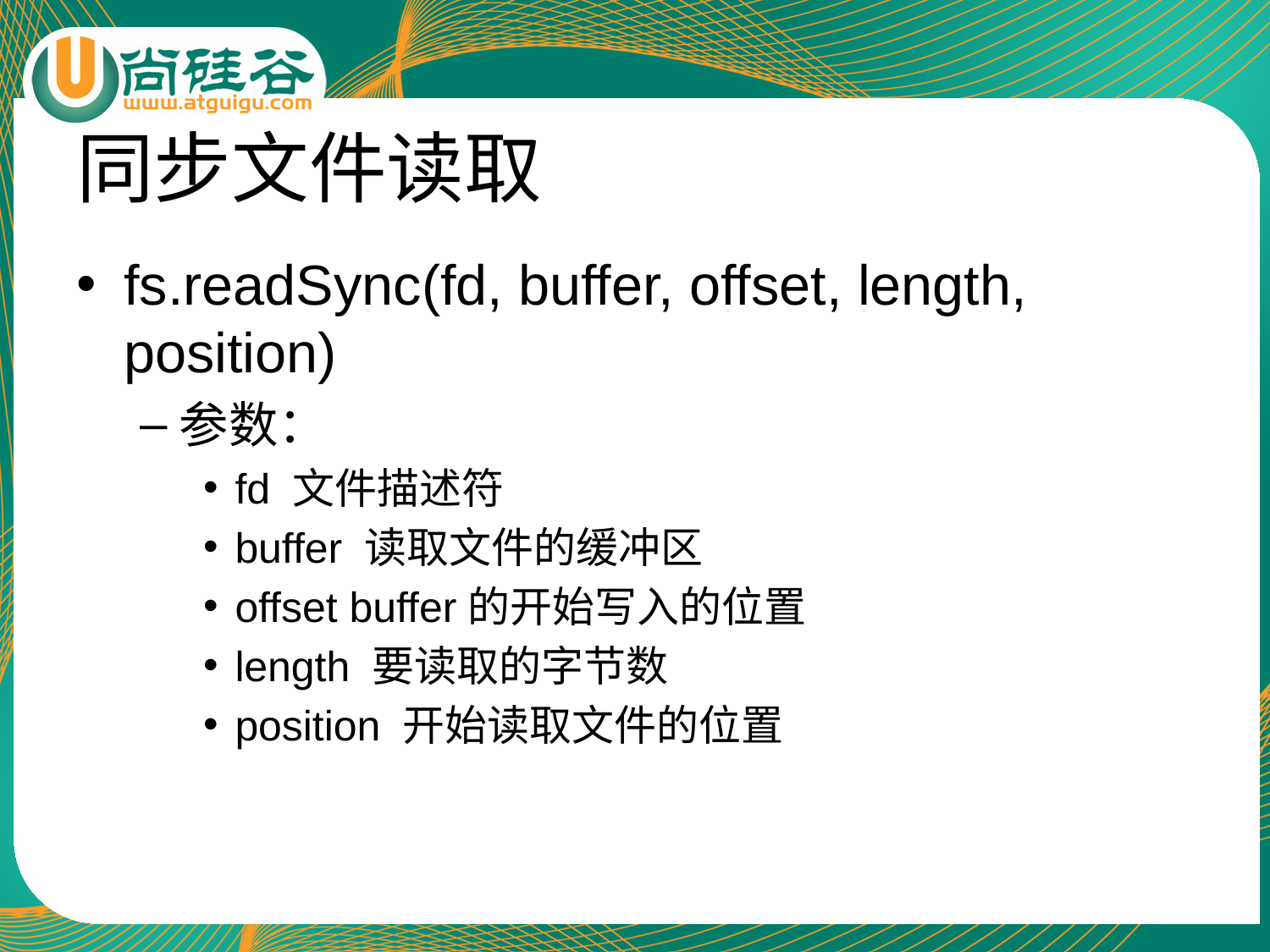

# 同步文件读取
fs.readSync(fd, buffer, offset, length, position)
参数：
fd 文件描述符
buffer 读取文件的缓冲区
offset buffer的开始写入的位置
length 要读取的字节数
position 开始读取文件的位置